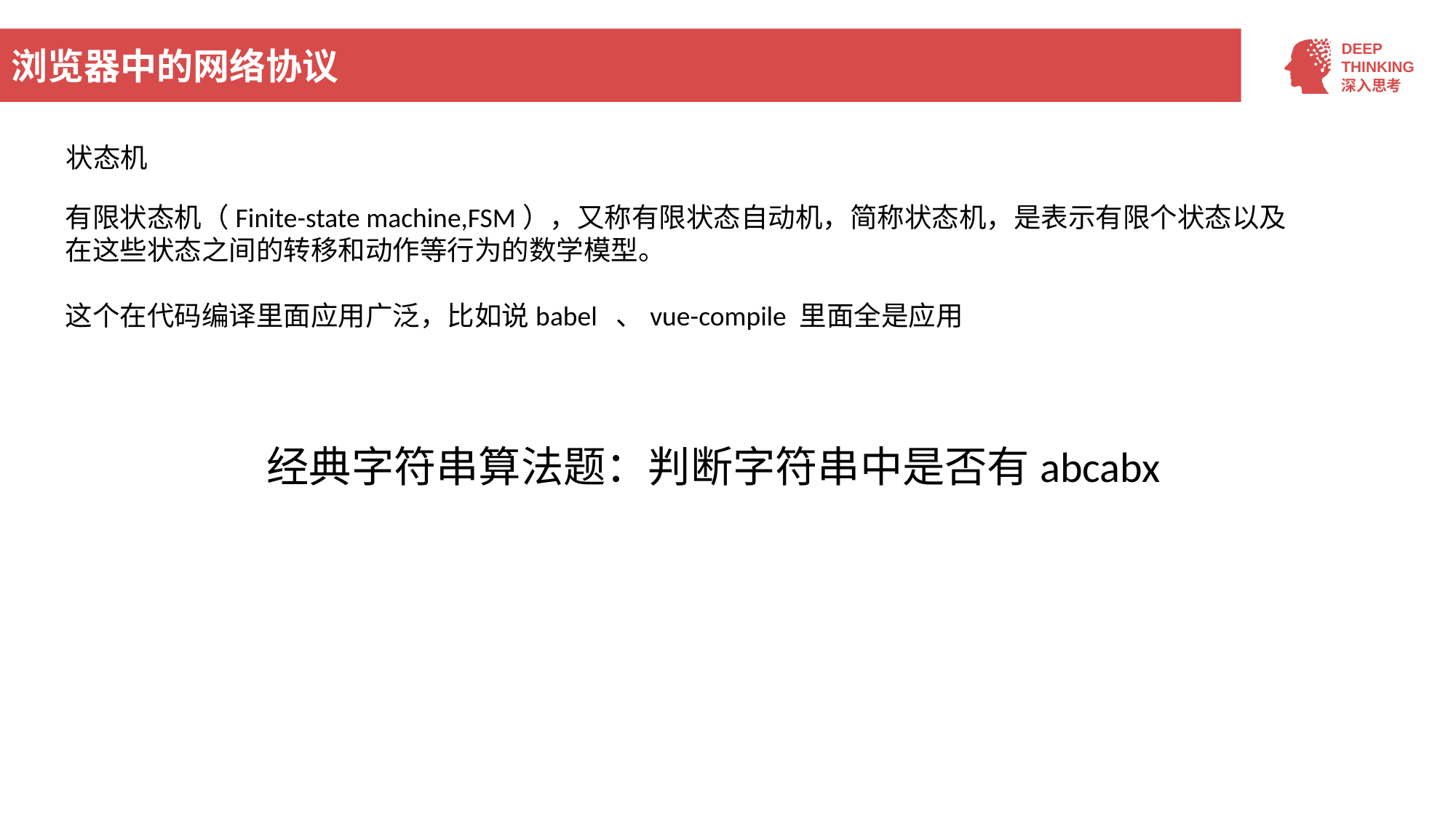

# 浏览器中的网络协议
状态机
有限状态机（Finite-state machine,FSM），又称有限状态自动机，简称状态机，是表示有限个状态以及在这些状态之间的转移和动作等行为的数学模型。

这个在代码编译里面应用广泛，比如说babel  、vue-compile 里面全是应用

经典字符串算法题：判断字符串中是否有abcabx